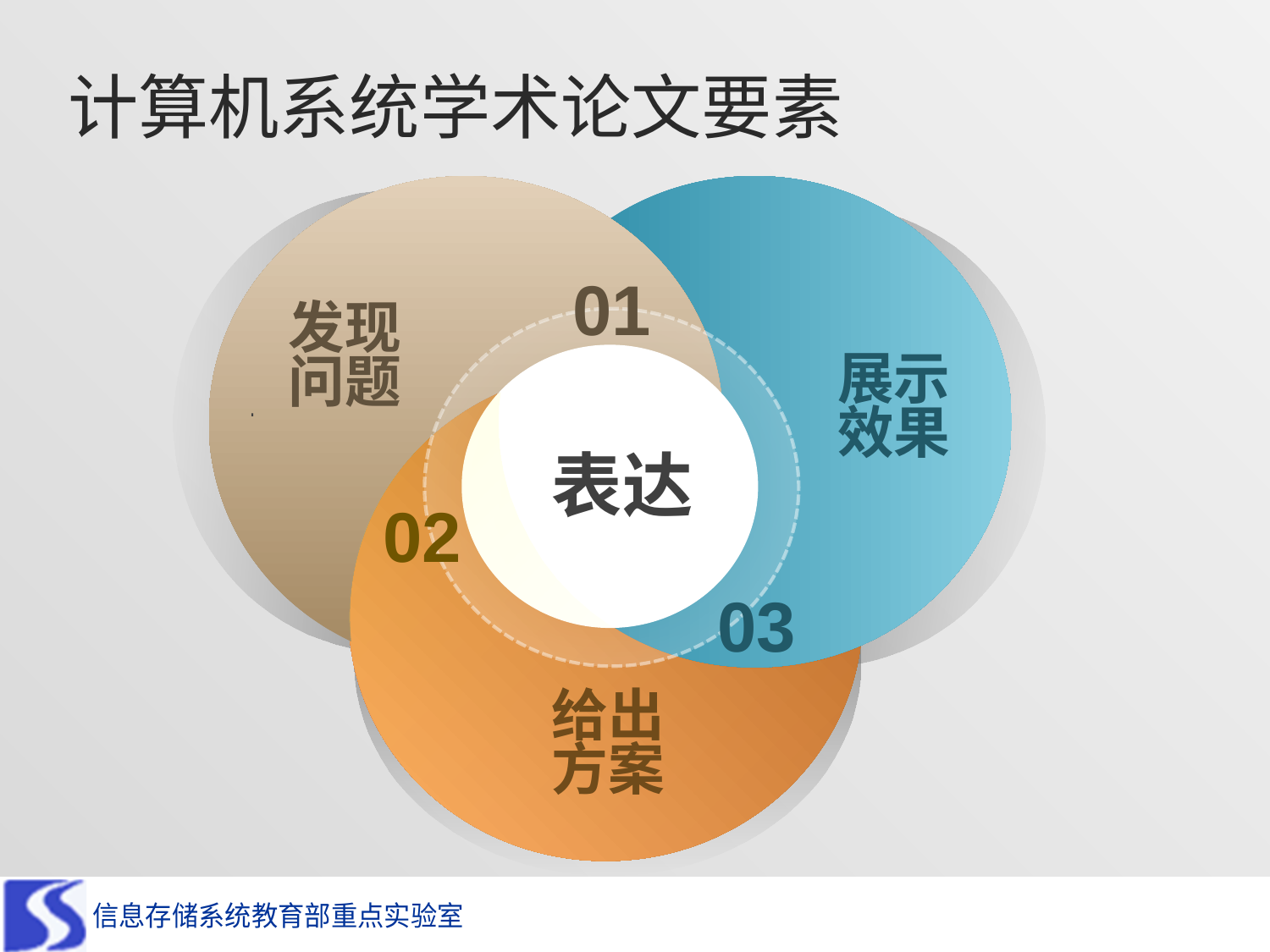

# 计算机系统学术论文要素

01
发现
问题

展示
效果
.

表达

02
03
给出
方案